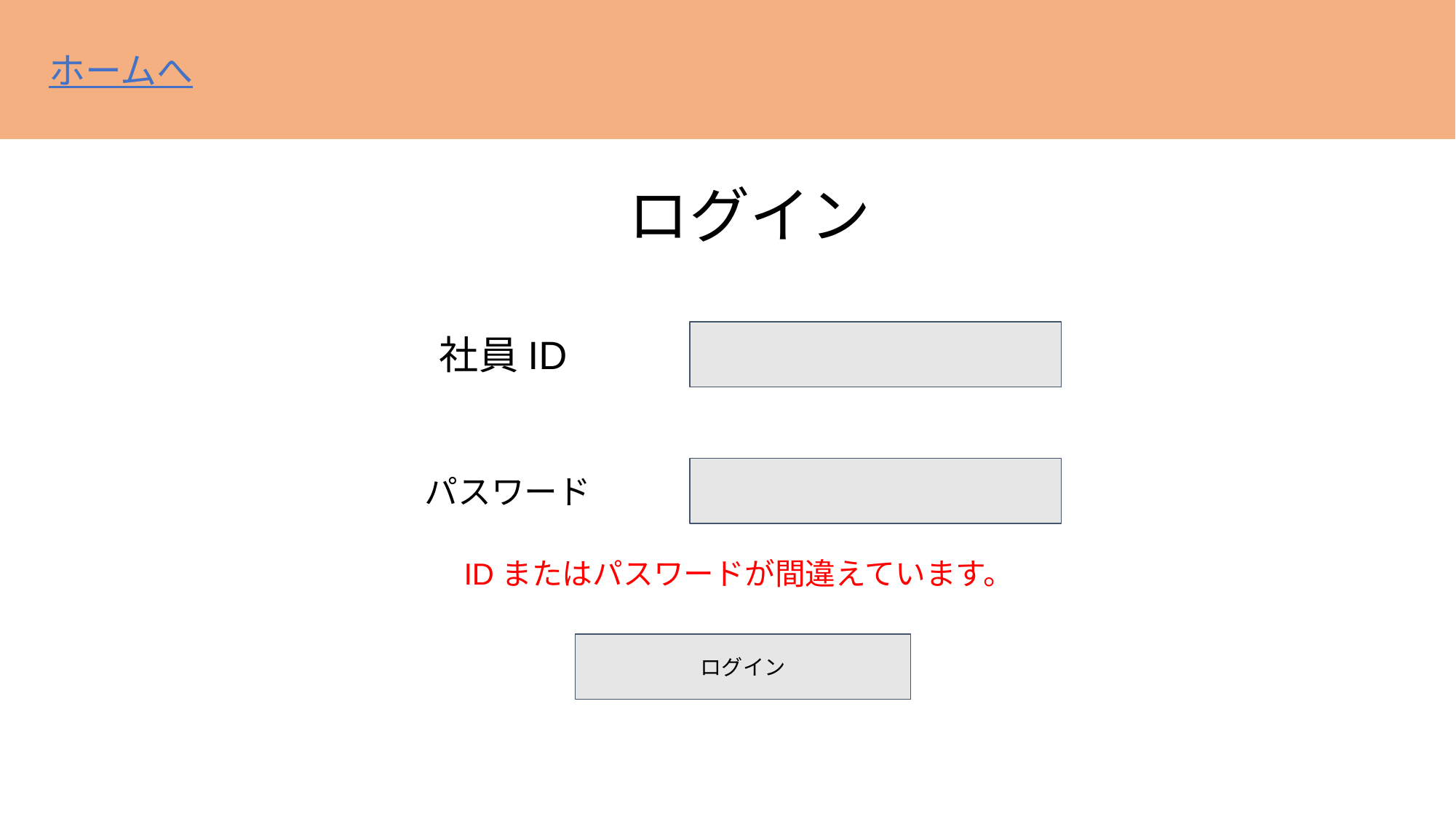

ホームへ
ログイン
社員ID

パスワード
IDまたはパスワードが間違えています。
ログイン